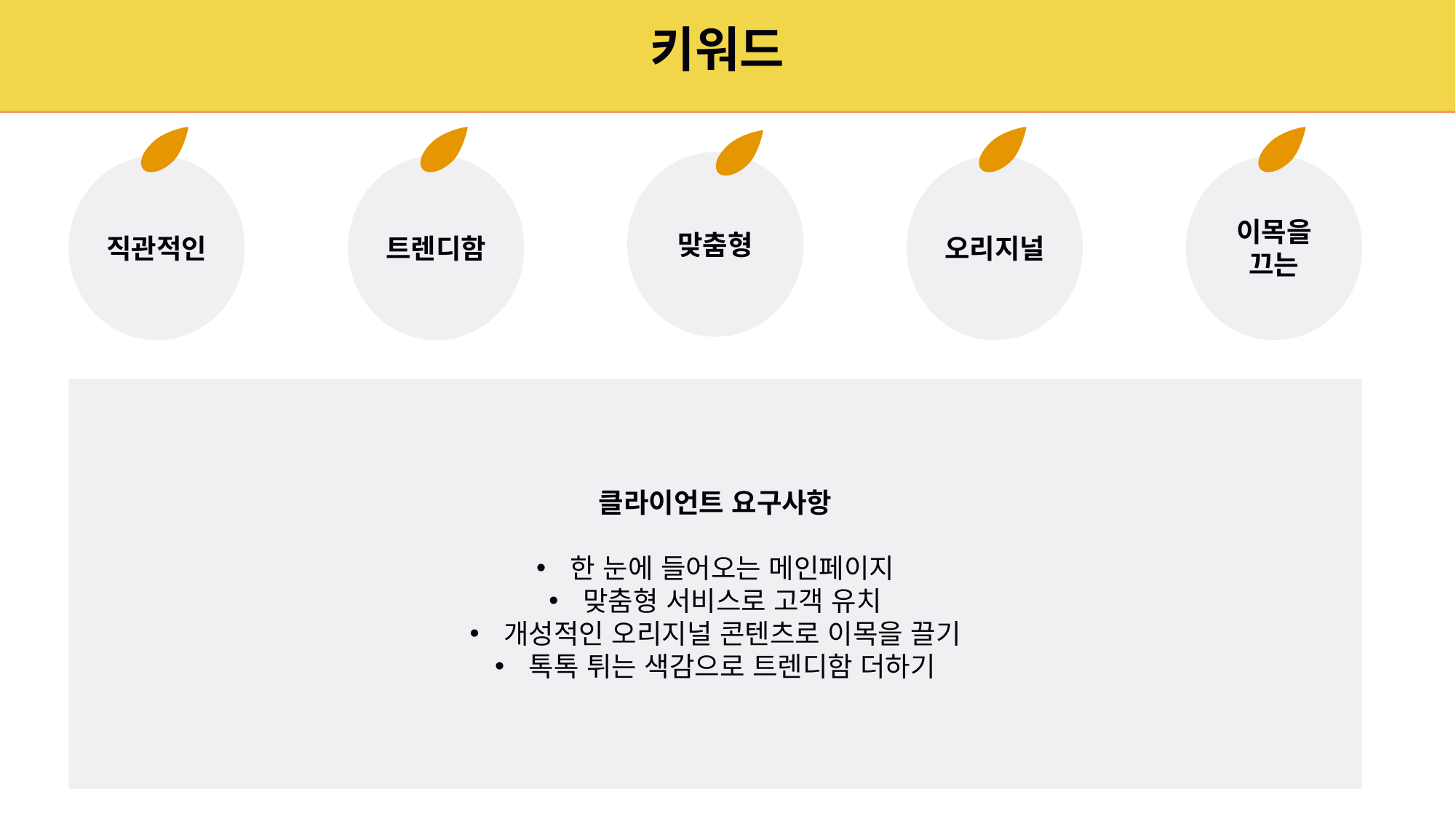

키워드

직관적인

트렌디함

오리지널

이목을 끄는

맞춤형
12.5%
클라이언트 요구사항

한 눈에 들어오는 메인페이지
맞춤형 서비스로 고객 유치
개성적인 오리지널 콘텐츠로 이목을 끌기
톡톡 튀는 색감으로 트렌디함 더하기
37.5%